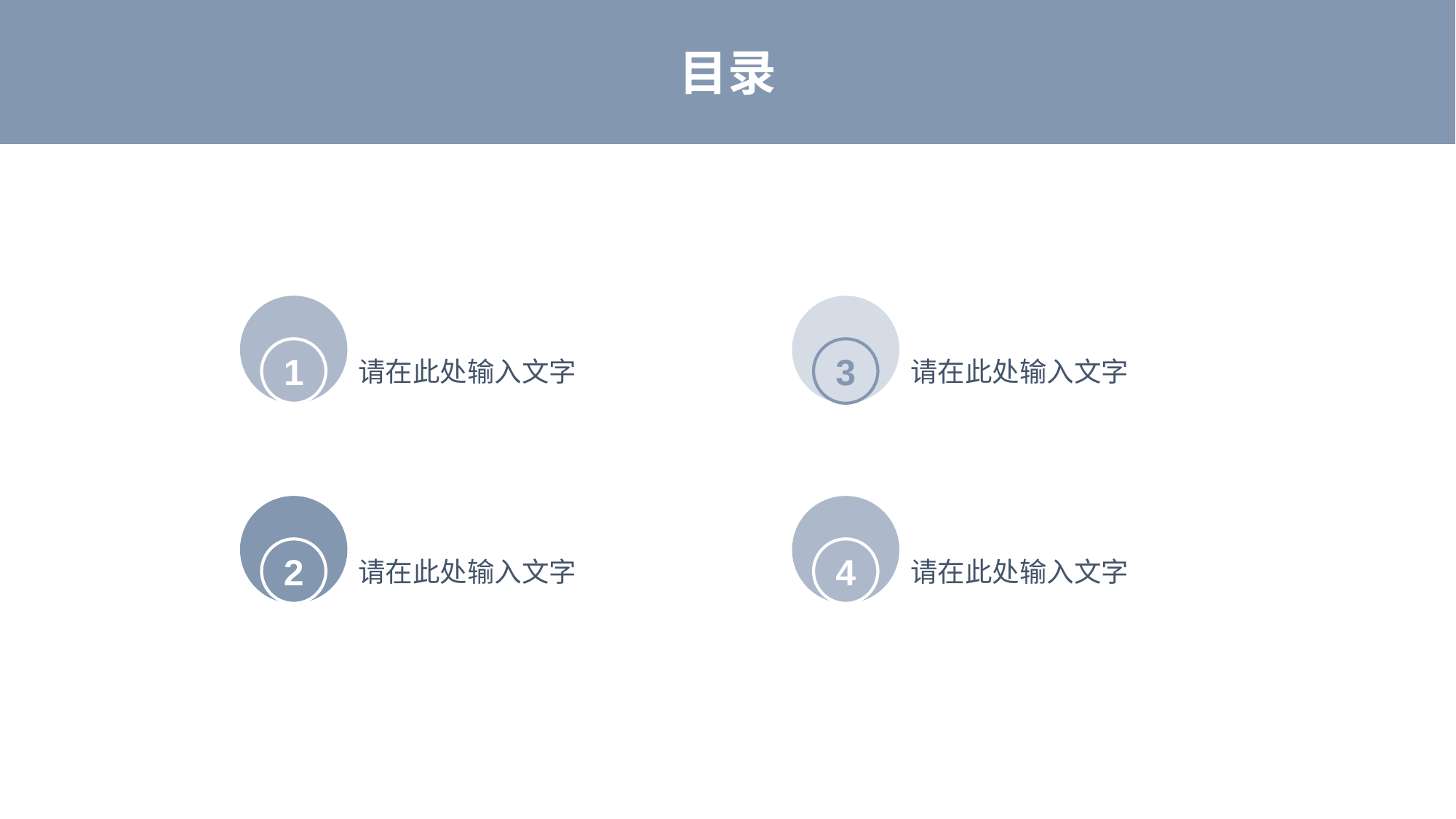

目录

1

3
请在此处输入文字
请在此处输入文字

2

4
请在此处输入文字
请在此处输入文字